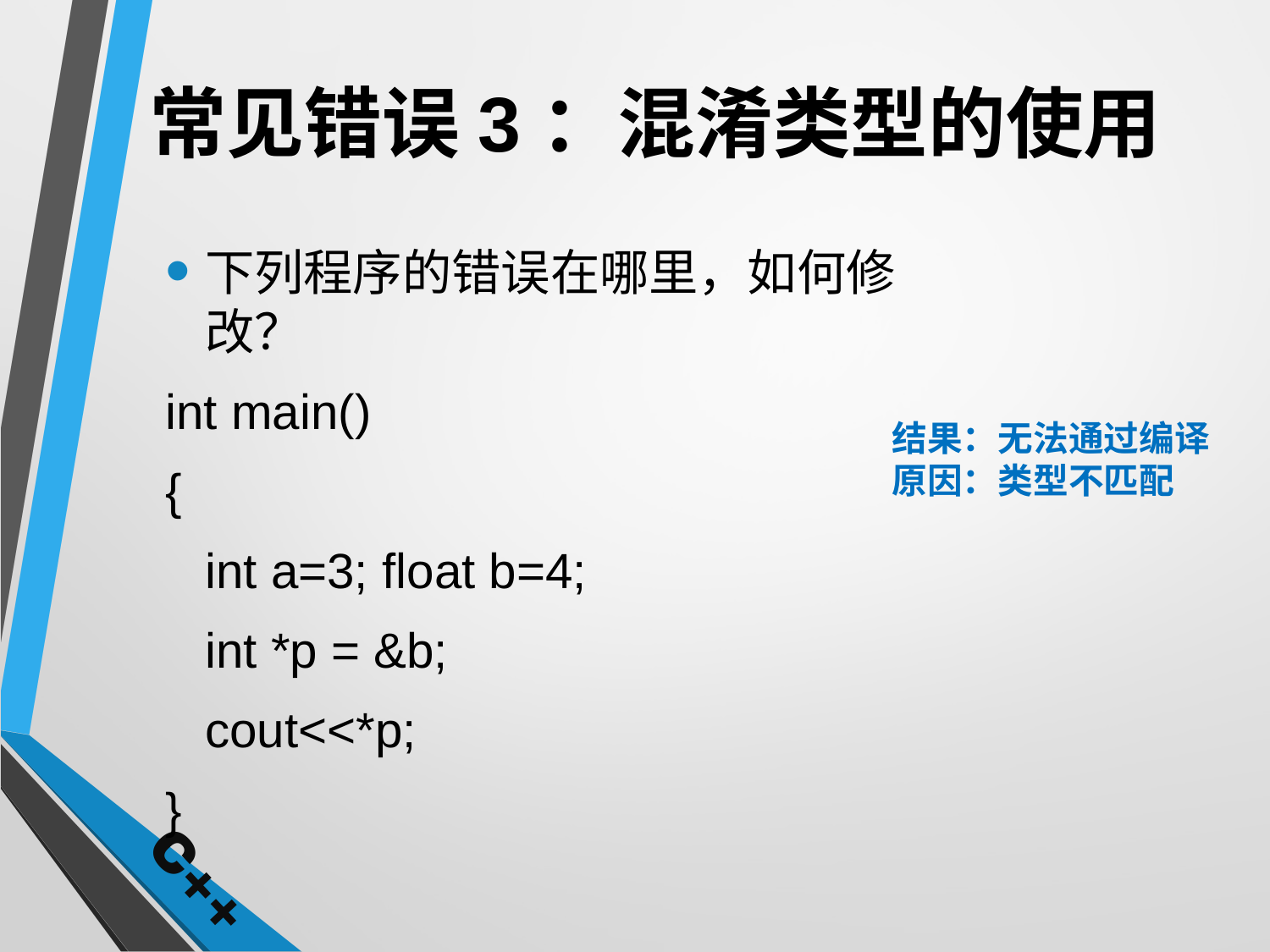

# 常见错误3：混淆类型的使用
下列程序的错误在哪里，如何修改？
int main()
{
	int a=3; float b=4;
	int *p = &b;
	cout<<*p;
}
结果：无法通过编译
原因：类型不匹配